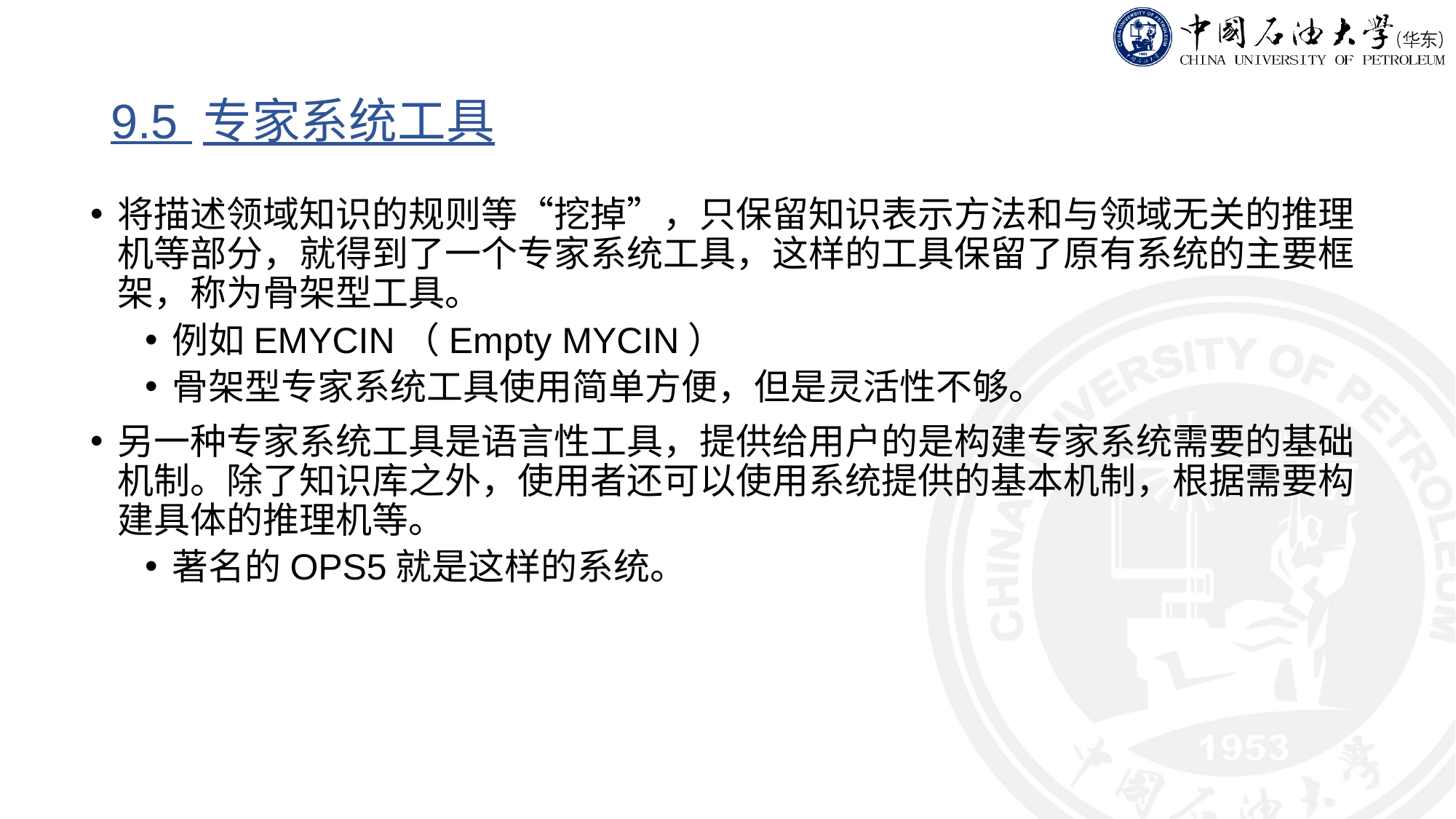

# 9.5 专家系统工具
将描述领域知识的规则等“挖掉”，只保留知识表示方法和与领域无关的推理机等部分，就得到了一个专家系统工具，这样的工具保留了原有系统的主要框架，称为骨架型工具。
例如EMYCIN（Empty MYCIN）
骨架型专家系统工具使用简单方便，但是灵活性不够。
另一种专家系统工具是语言性工具，提供给用户的是构建专家系统需要的基础机制。除了知识库之外，使用者还可以使用系统提供的基本机制，根据需要构建具体的推理机等。
著名的OPS5就是这样的系统。